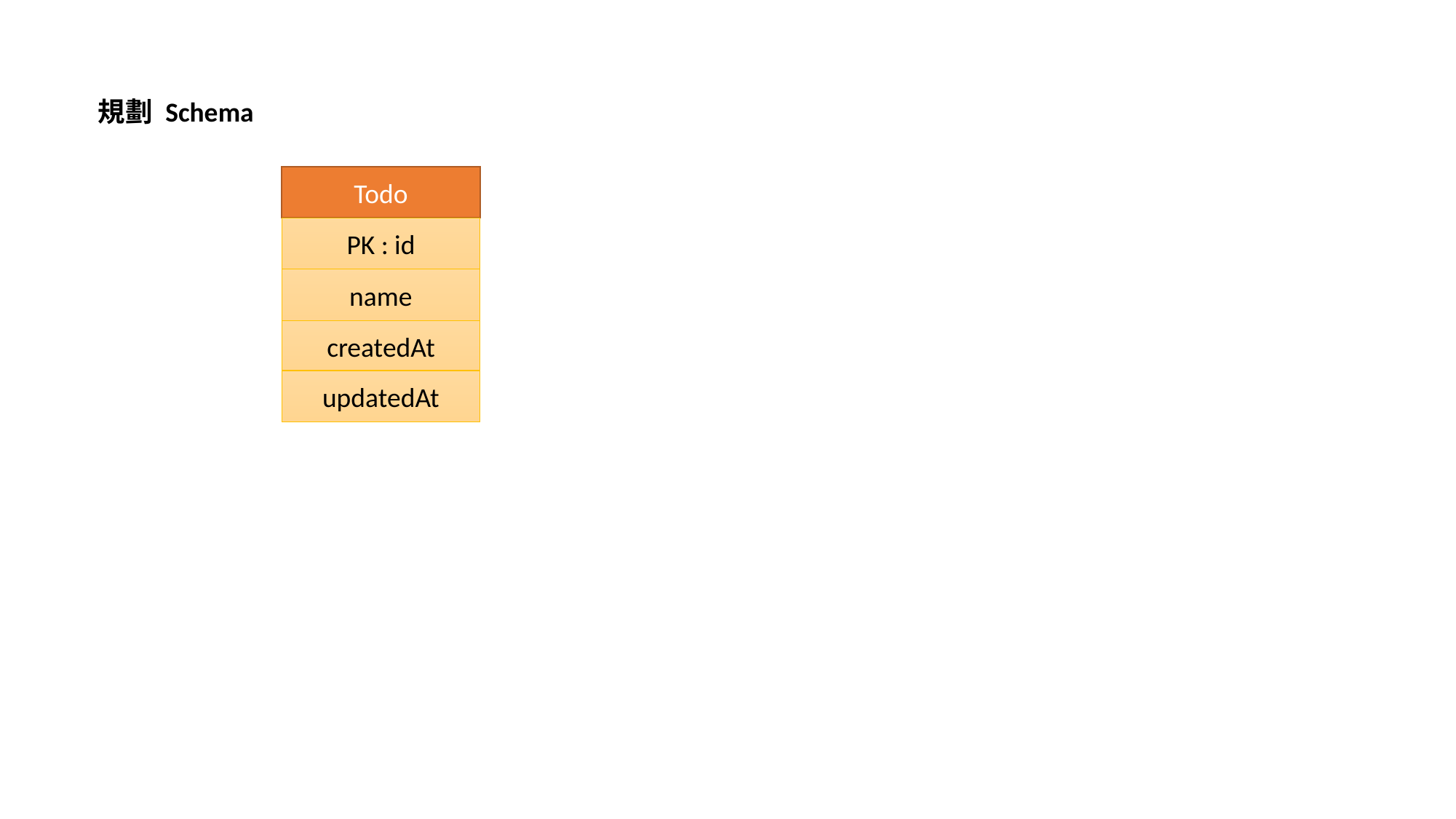

規劃 Schema

Todo
PK : id
name
createdAt
updatedAt